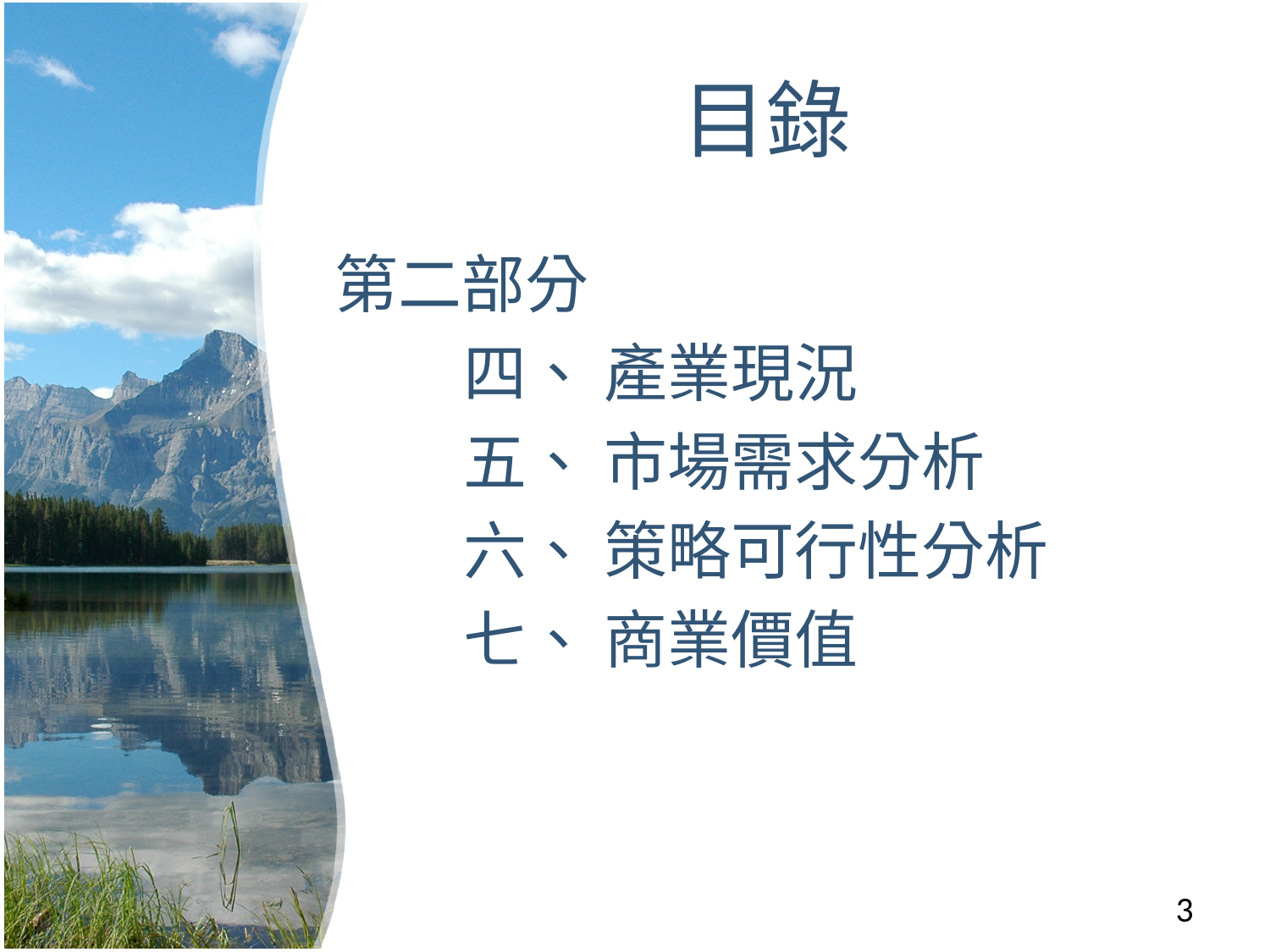

# 目錄
第二部分
        四、 產業現況
        五、 市場需求分析
        六、 策略可行性分析
        七、 商業價值

3